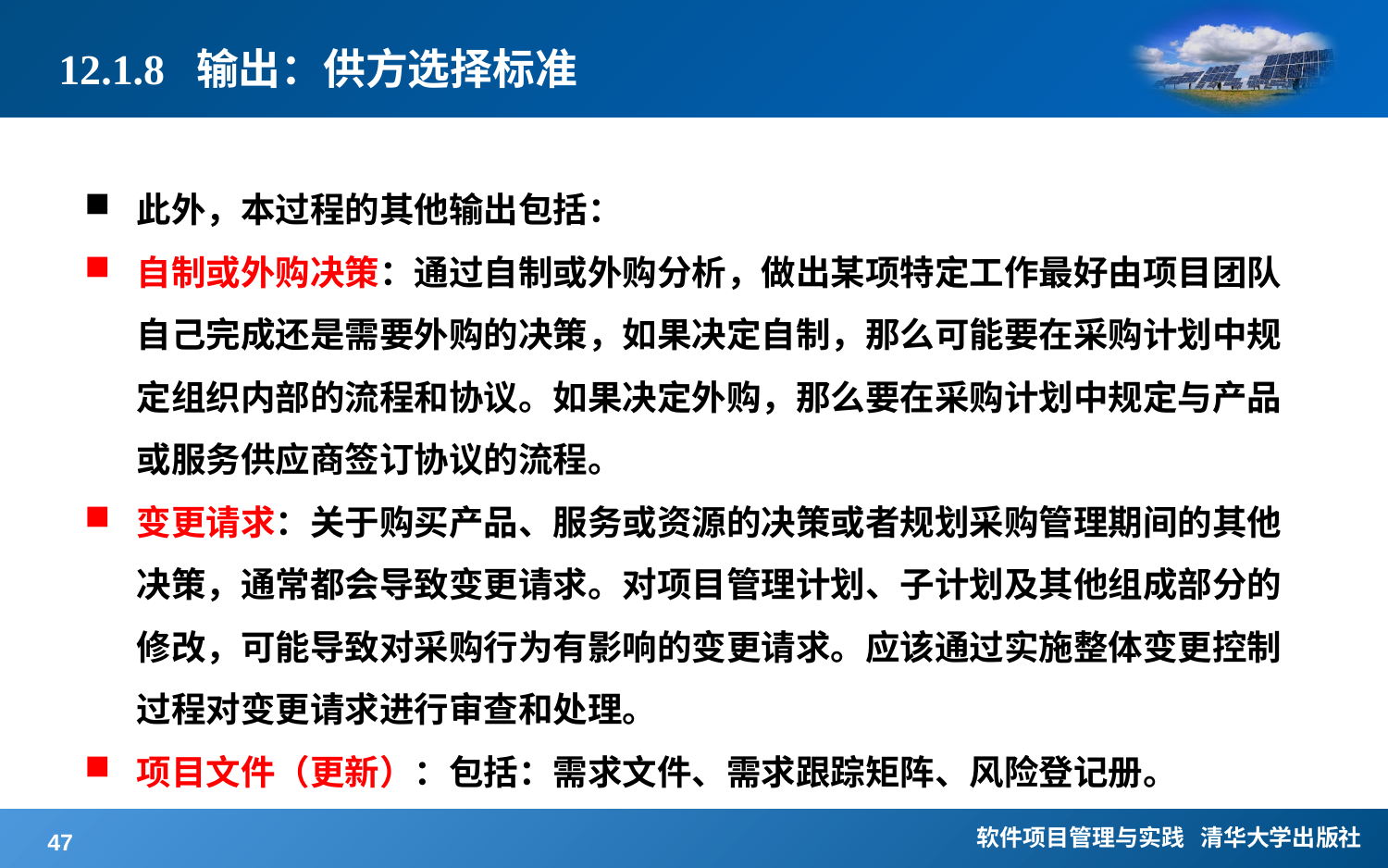

# 12.1.8  输出：供方选择标准
此外，本过程的其他输出包括：
自制或外购决策：通过自制或外购分析，做出某项特定工作最好由项目团队自己完成还是需要外购的决策，如果决定自制，那么可能要在采购计划中规定组织内部的流程和协议。如果决定外购，那么要在采购计划中规定与产品或服务供应商签订协议的流程。
变更请求：关于购买产品、服务或资源的决策或者规划采购管理期间的其他决策，通常都会导致变更请求。对项目管理计划、子计划及其他组成部分的修改，可能导致对采购行为有影响的变更请求。应该通过实施整体变更控制过程对变更请求进行审查和处理。
项目文件（更新）：包括：需求文件、需求跟踪矩阵、风险登记册。